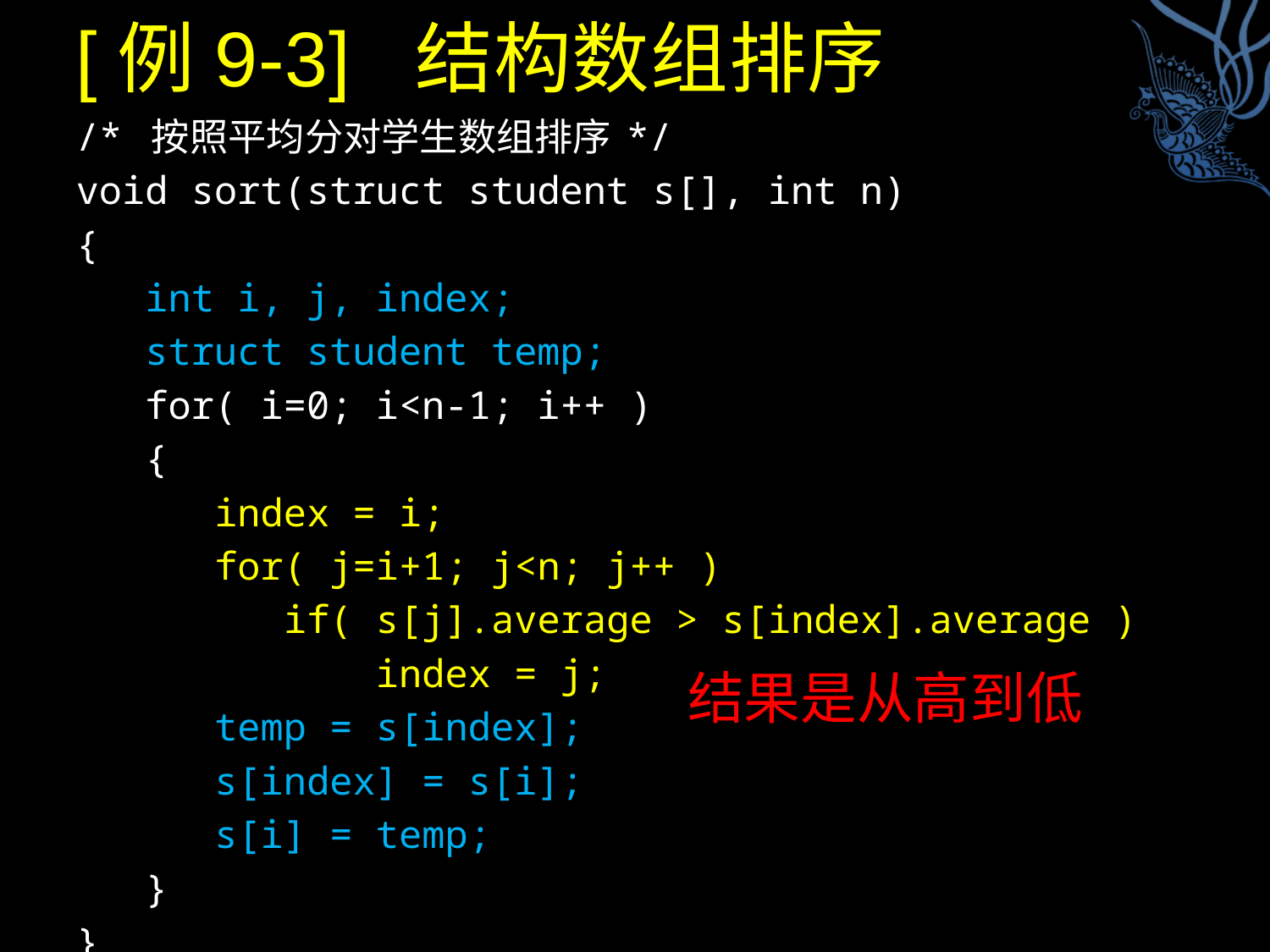

# [例9-3]  结构数组排序
/* 按照平均分对学生数组排序 */
void sort(struct student s[], int n)
{
   int i, j, index;
   struct student temp;
   for( i=0; i<n-1; i++ )
   {
      index = i;
      for( j=i+1; j<n; j++ )
         if( s[j].average > s[index].average )
             index = j;
      temp = s[index];
      s[index] = s[i];
      s[i] = temp;
   }
}
结果是从高到低